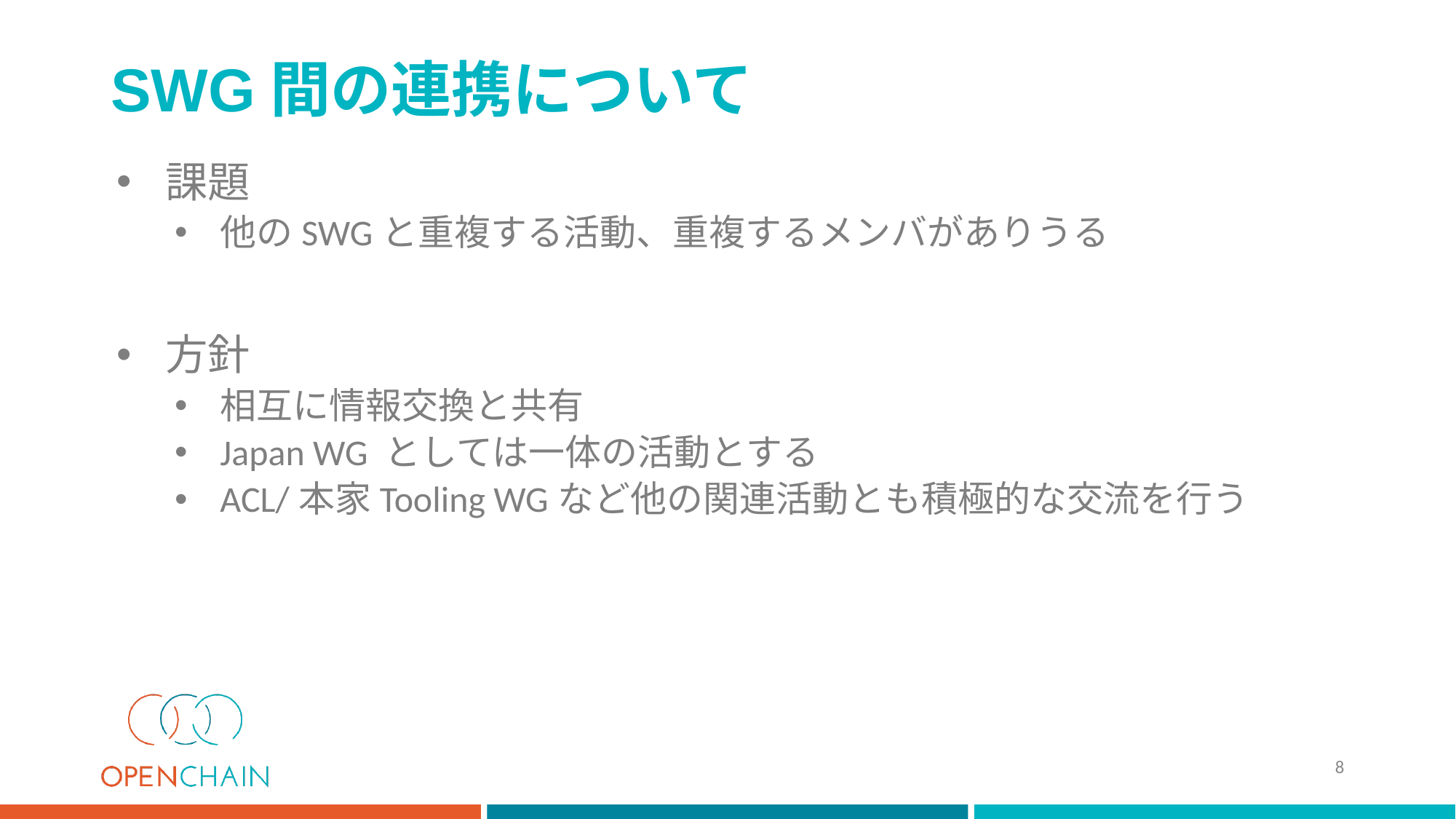

# SWG間の連携について
課題
他のSWGと重複する活動、重複するメンバがありうる

方針
相互に情報交換と共有
Japan WG としては一体の活動とする
ACL/本家Tooling WGなど他の関連活動とも積極的な交流を行う
8